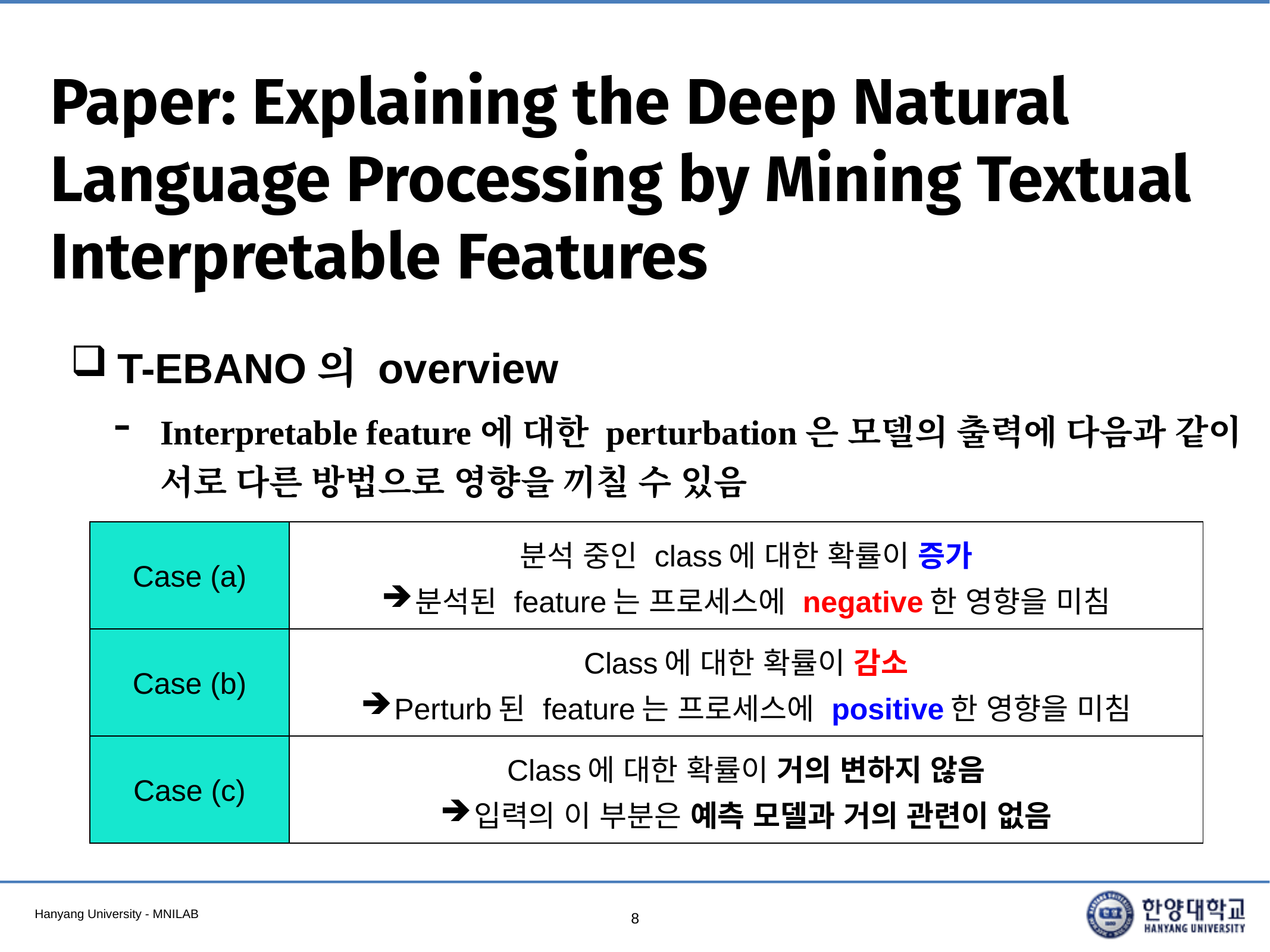

# Paper: Explaining the Deep Natural Language Processing by Mining Textual Interpretable Features
T-EBANO의 overview
Interpretable feature에 대한 perturbation은 모델의 출력에 다음과 같이 서로 다른 방법으로 영향을 끼칠 수 있음
| Case (a) | 분석 중인 class에 대한 확률이 증가 분석된 feature는 프로세스에 negative한 영향을 미침 |
| --- | --- |
| Case (b) | Class에 대한 확률이 감소 Perturb된 feature는 프로세스에 positive한 영향을 미침 |
| Case (c) | Class에 대한 확률이 거의 변하지 않음 입력의 이 부분은 예측 모델과 거의 관련이 없음 |
8